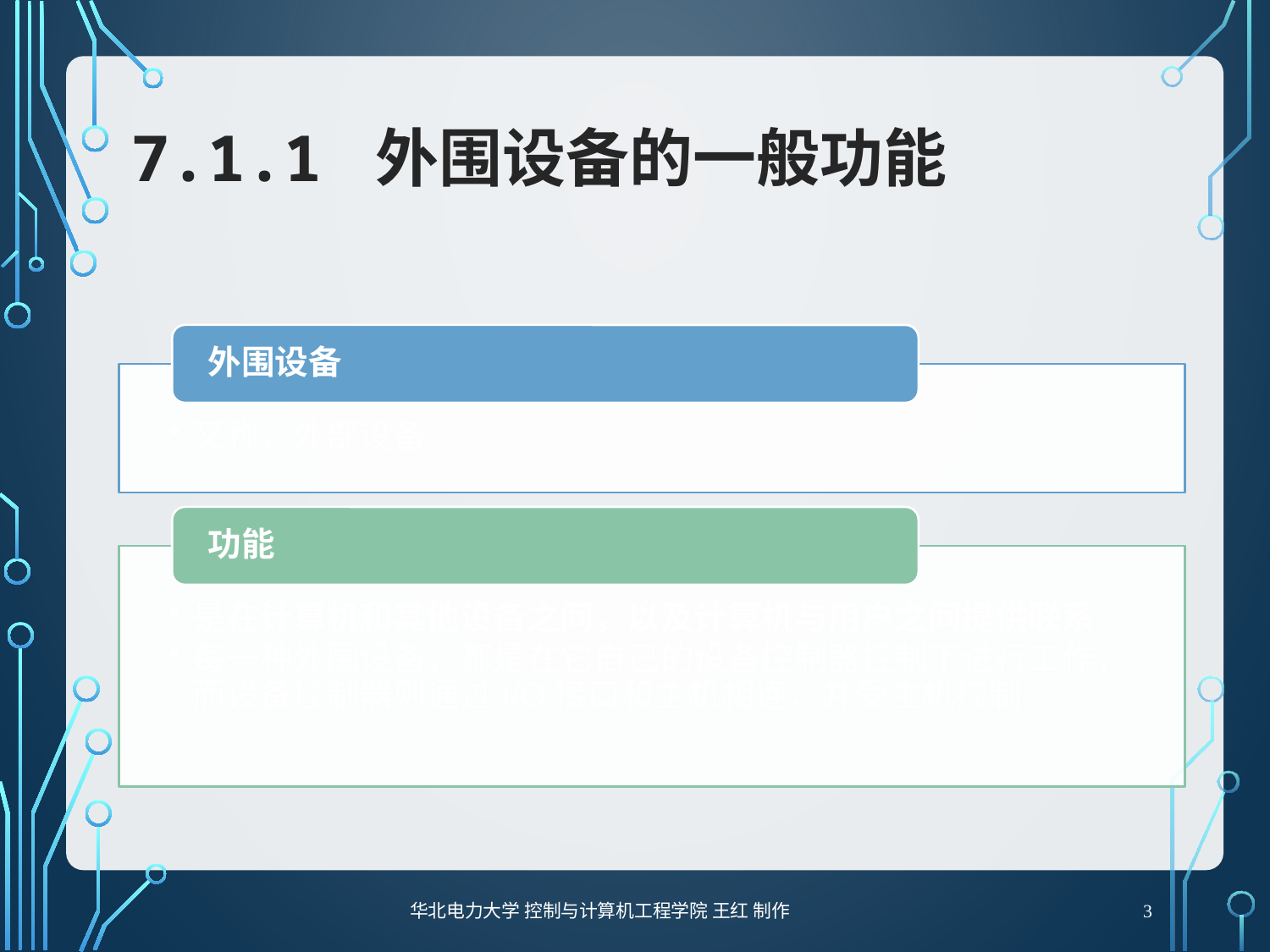

# 7.1.1 外围设备的一般功能
又称，外部设备
外围设备
是在计算机和其他设备之间，以及计算机与用户之间提供联系
每一种外围设备，都是在它自己的设备控制器控制下进行工作，而设备控制器则通过I/O接口和主机相连，并受主机控制。
功能
3
华北电力大学 控制与计算机工程学院 王红 制作